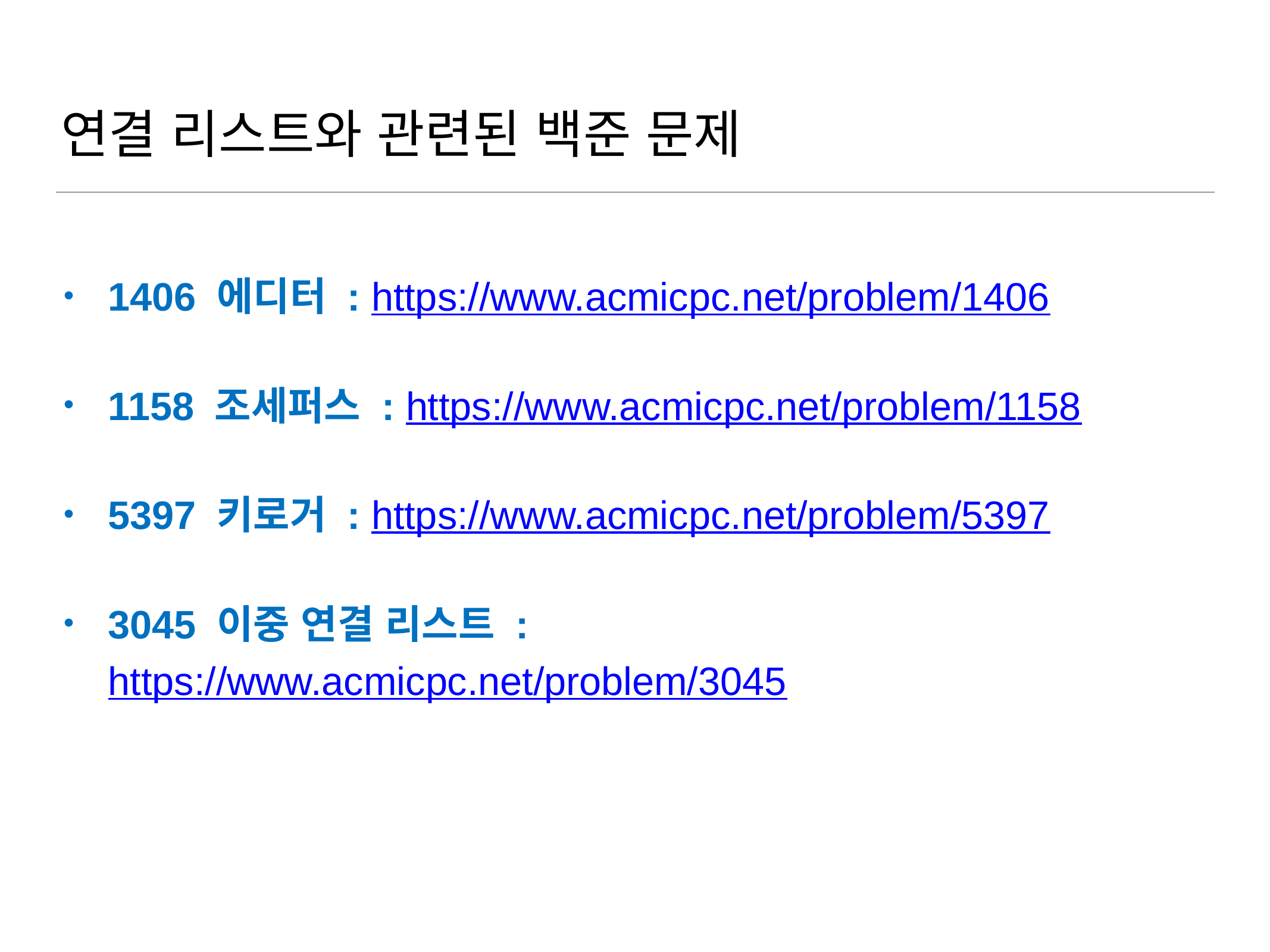

# 연결 리스트와 관련된 백준 문제
1406 에디터 : https://www.acmicpc.net/problem/1406
1158 조세퍼스 : https://www.acmicpc.net/problem/1158
5397 키로거 : https://www.acmicpc.net/problem/5397
3045 이중 연결 리스트 : https://www.acmicpc.net/problem/3045